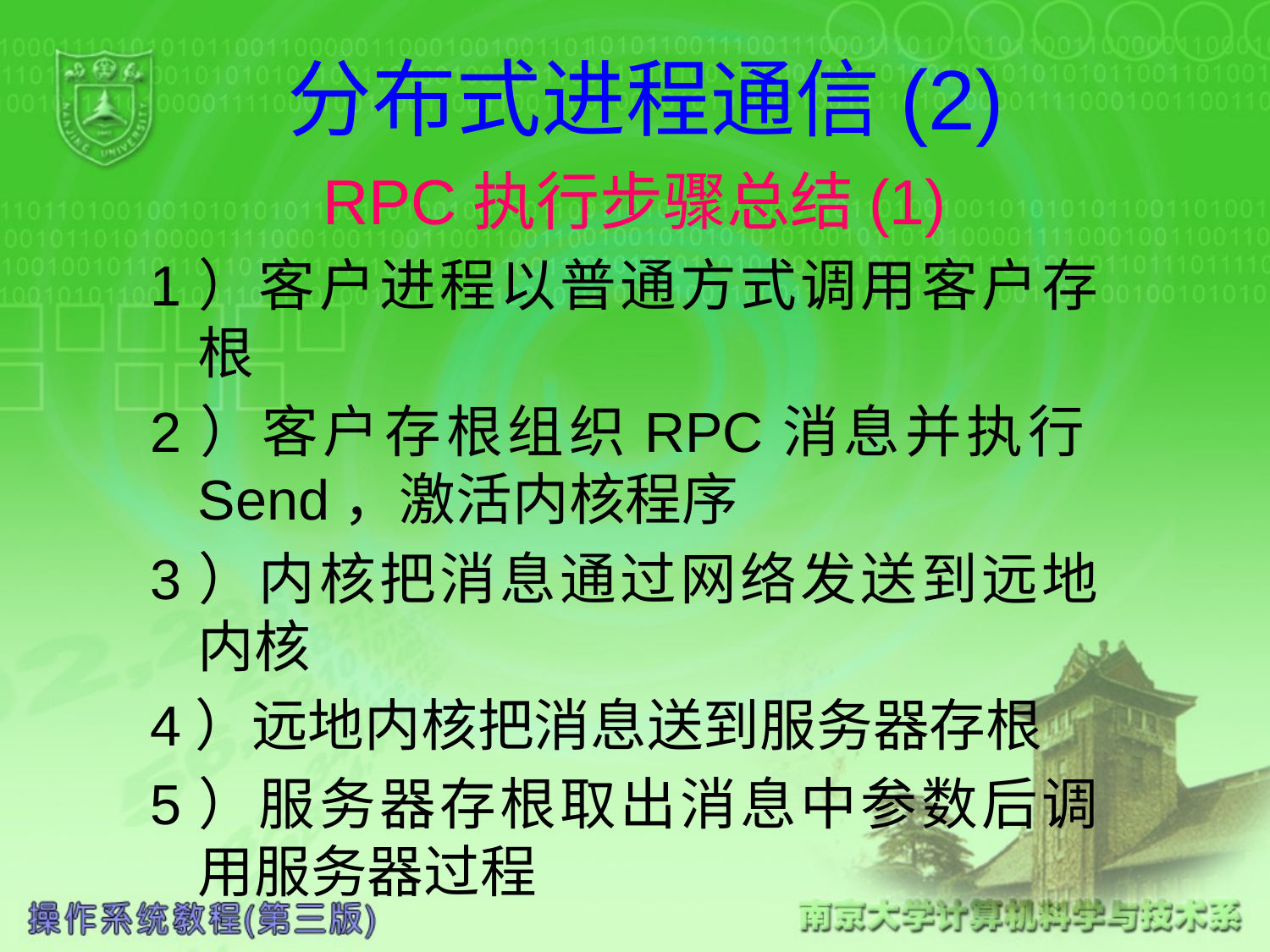

# 分布式进程通信(2) RPC执行步骤总结(1)
1）客户进程以普通方式调用客户存根
2）客户存根组织RPC消息并执行Send，激活内核程序
3）内核把消息通过网络发送到远地内核
4）远地内核把消息送到服务器存根
5）服务器存根取出消息中参数后调用服务器过程